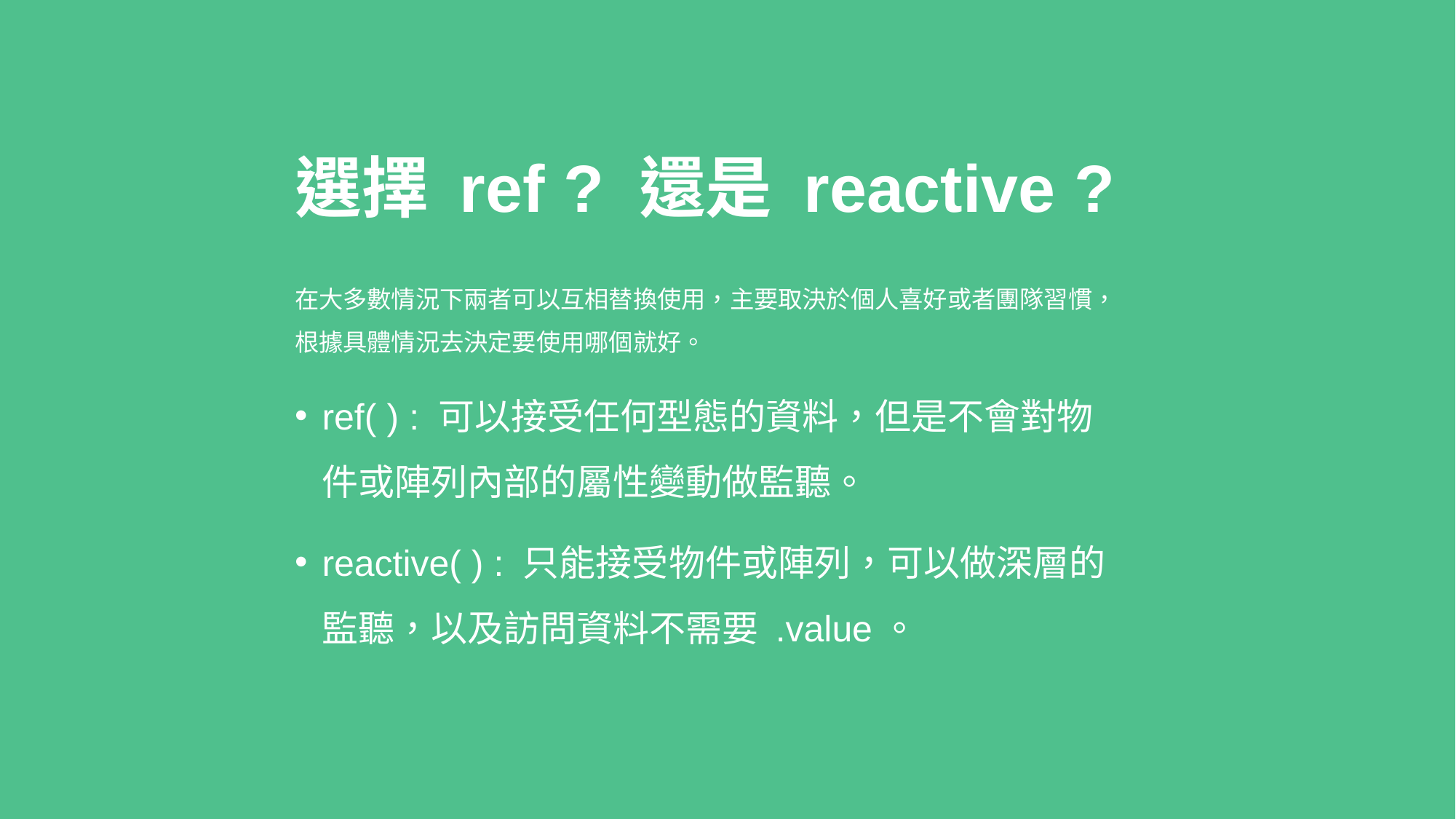

# 選擇 ref ? 還是 reactive ?
在大多數情況下兩者可以互相替換使用，主要取決於個人喜好或者團隊習慣，根據具體情況去決定要使用哪個就好。
ref( ) : 可以接受任何型態的資料，但是不會對物件或陣列內部的屬性變動做監聽。
reactive( ) : 只能接受物件或陣列，可以做深層的監聽，以及訪問資料不需要 .value。